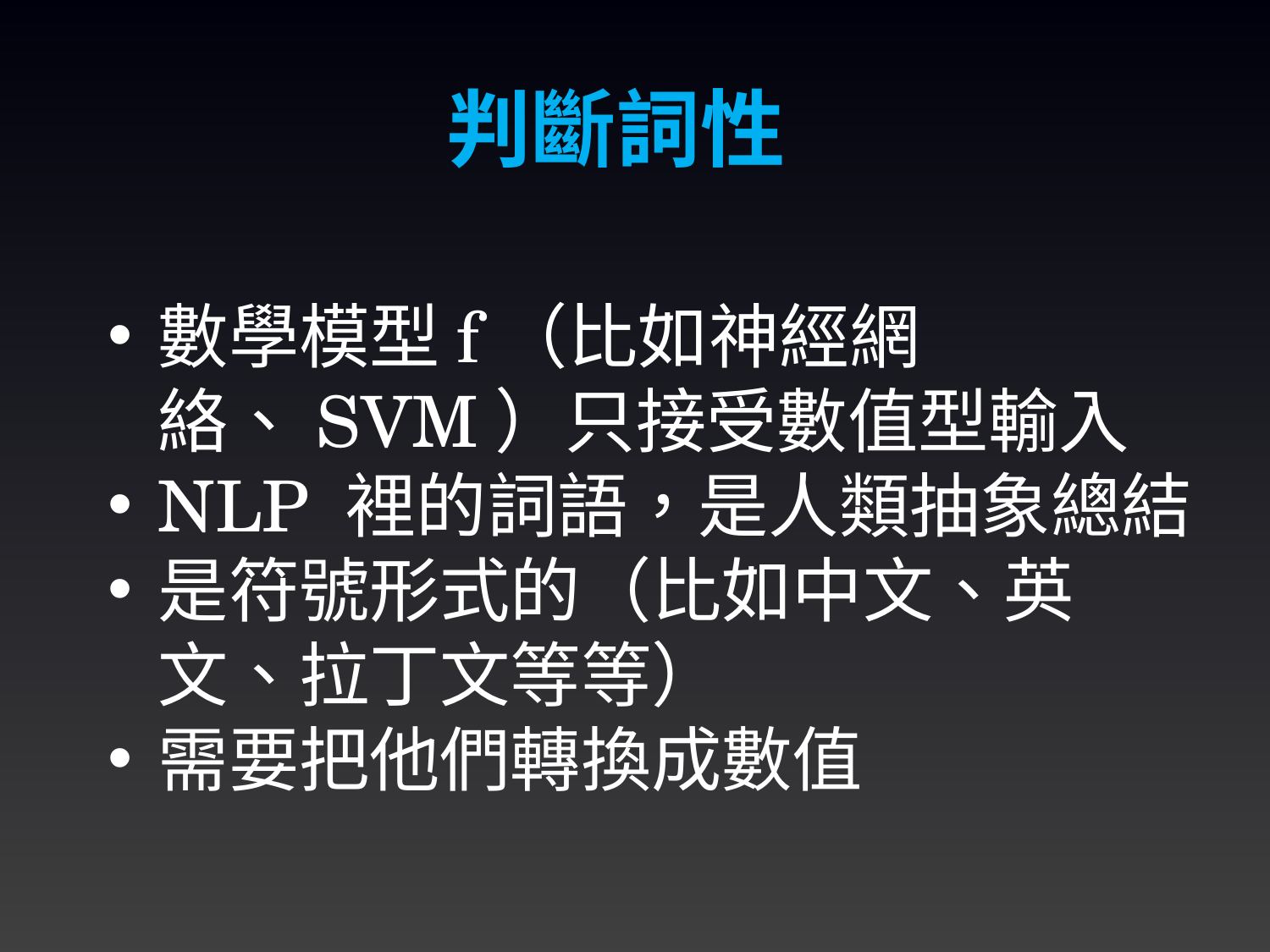

判斷詞性
數學模型f（比如神經網絡、SVM）只接受數值型輸入
NLP 裡的詞語，是人類抽象總結
是符號形式的（比如中文、英文、拉丁文等等）
需要把他們轉換成數值